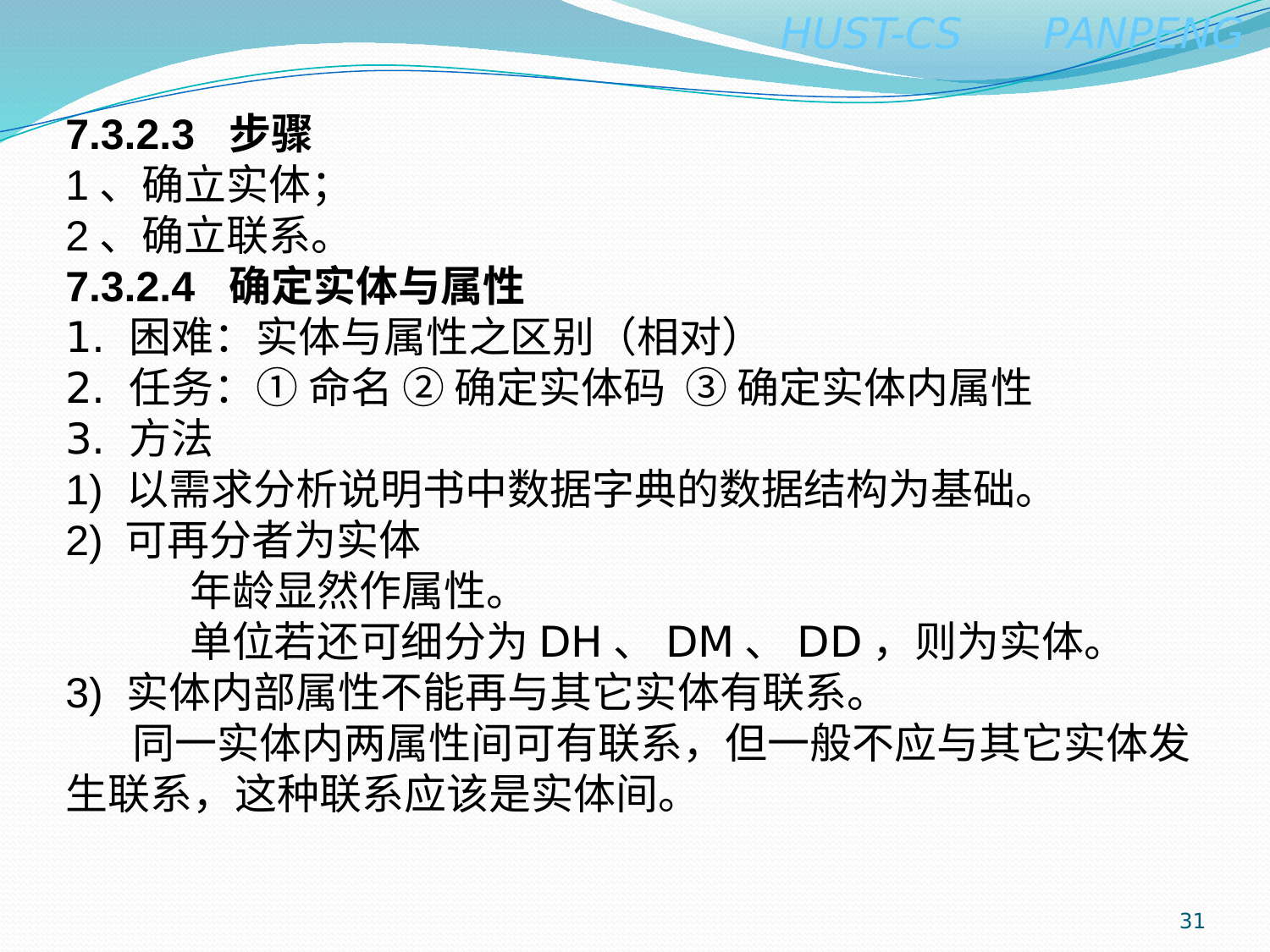

7.3.2.3  步骤
1、确立实体；
2、确立联系。
7.3.2.4  确定实体与属性
1. 困难：实体与属性之区别（相对）
2. 任务：① 命名 ② 确定实体码  ③ 确定实体内属性
3. 方法
1) 以需求分析说明书中数据字典的数据结构为基础。
2) 可再分者为实体
            年龄显然作属性。
            单位若还可细分为DH、DM、DD，则为实体。
3) 实体内部属性不能再与其它实体有联系。
      同一实体内两属性间可有联系，但一般不应与其它实体发生联系，这种联系应该是实体间。
31